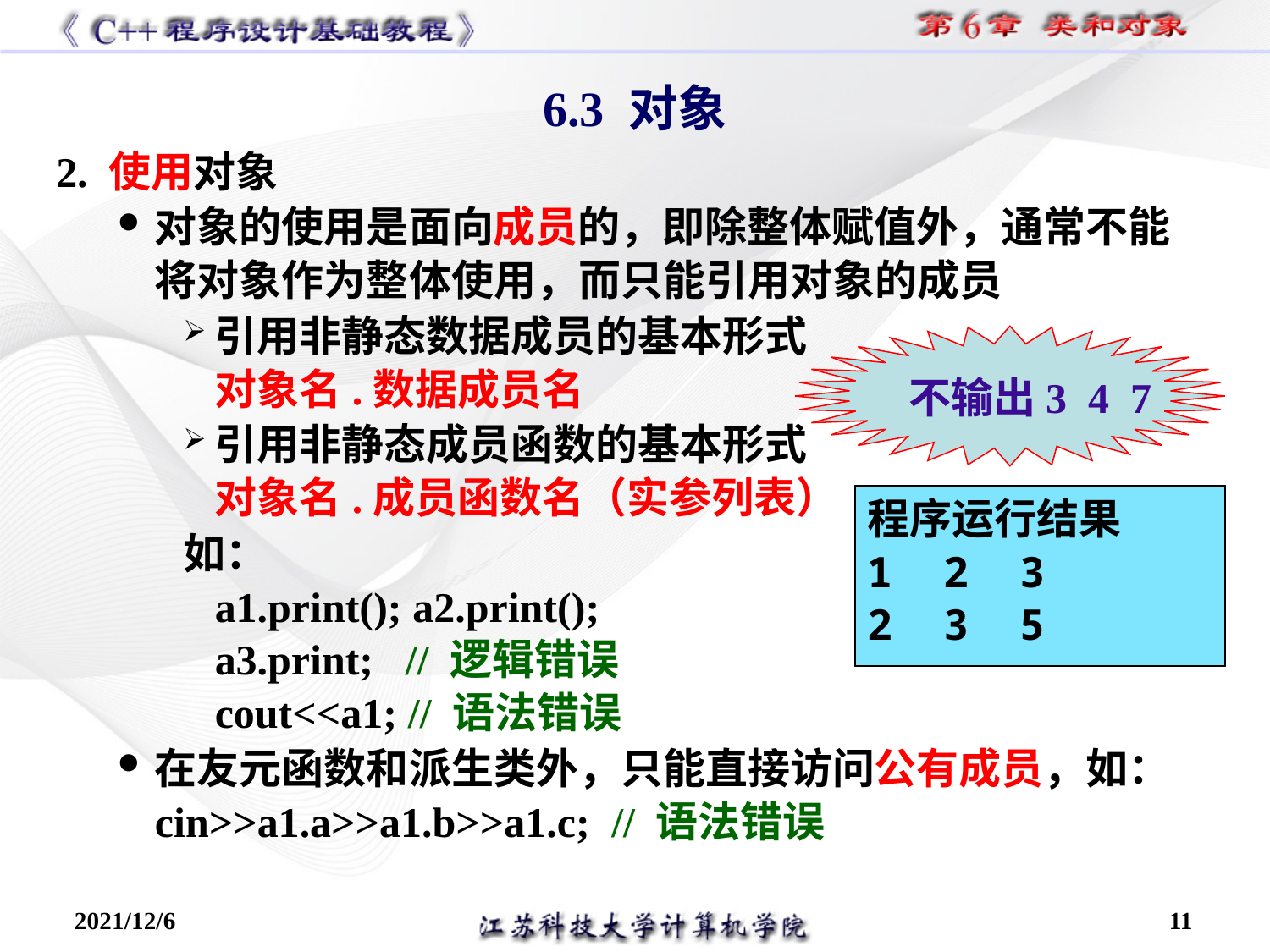

6.3 对象
2. 使用对象
对象的使用是面向成员的，即除整体赋值外，通常不能将对象作为整体使用，而只能引用对象的成员
引用非静态数据成员的基本形式
对象名.数据成员名
引用非静态成员函数的基本形式
对象名.成员函数名（实参列表）
如：
a1.print(); a2.print();
a3.print;   // 逻辑错误
cout<<a1; // 语法错误
在友元函数和派生类外，只能直接访问公有成员，如：
cin>>a1.a>>a1.b>>a1.c;  // 语法错误
不输出3  4  7
程序运行结果
1  2  3
2  3  5